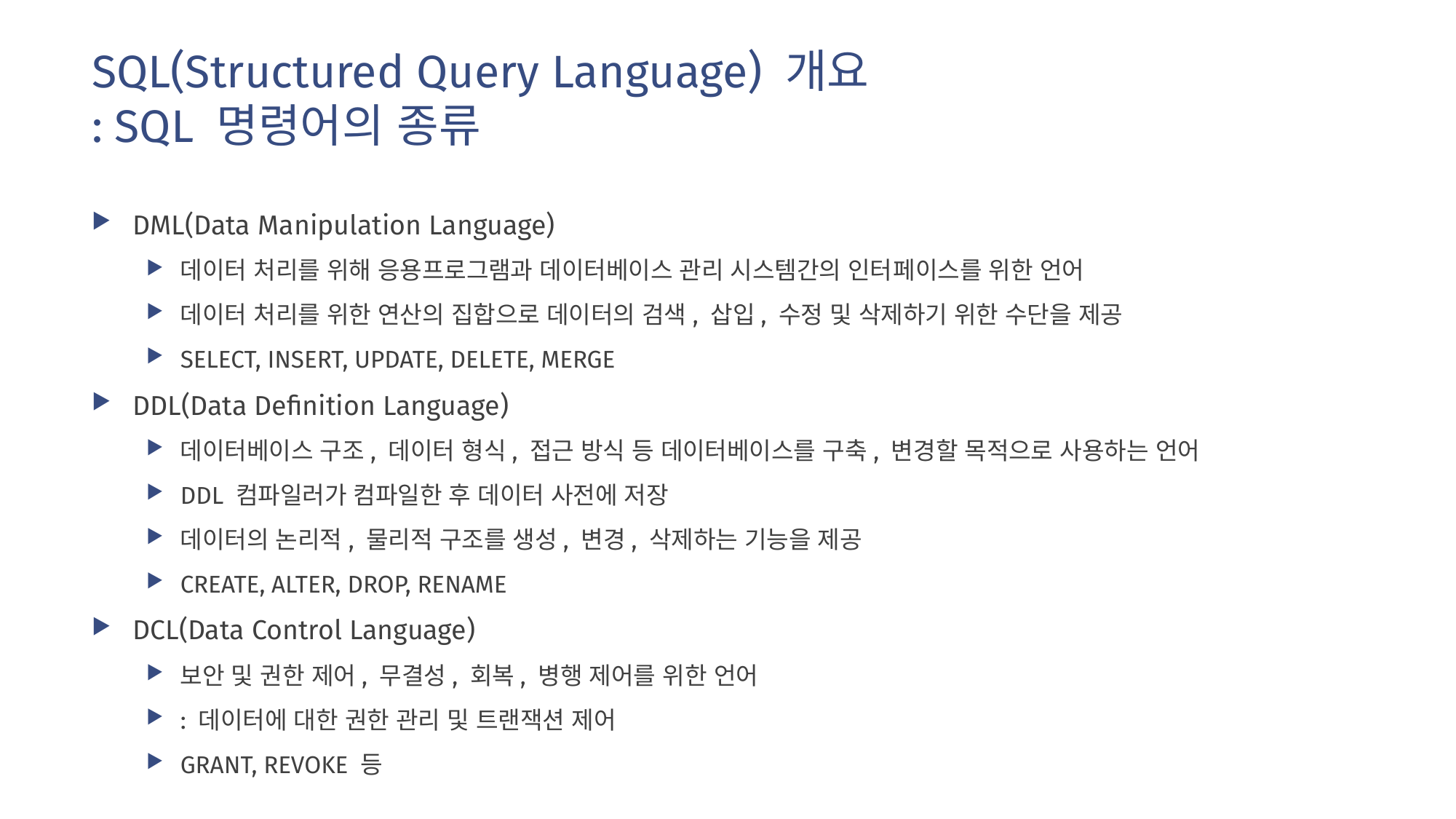

# SQL(Structured Query Language) 개요 : SQL 명령어의 종류

DML(Data Manipulation Language)
데이터 처리를 위해 응용프로그램과 데이터베이스 관리 시스템간의 인터페이스를 위한 언어
데이터 처리를 위한 연산의 집합으로 데이터의 검색, 삽입, 수정 및 삭제하기 위한 수단을 제공
SELECT, INSERT, UPDATE, DELETE, MERGE
DDL(Data Definition Language)
데이터베이스 구조, 데이터 형식, 접근 방식 등 데이터베이스를 구축, 변경할 목적으로 사용하는 언어
DDL 컴파일러가 컴파일한 후 데이터 사전에 저장
데이터의 논리적, 물리적 구조를 생성, 변경, 삭제하는 기능을 제공
CREATE, ALTER, DROP, RENAME
DCL(Data Control Language)
보안 및 권한 제어, 무결성, 회복, 병행 제어를 위한 언어
: 데이터에 대한 권한 관리 및 트랜잭션 제어
GRANT, REVOKE 등